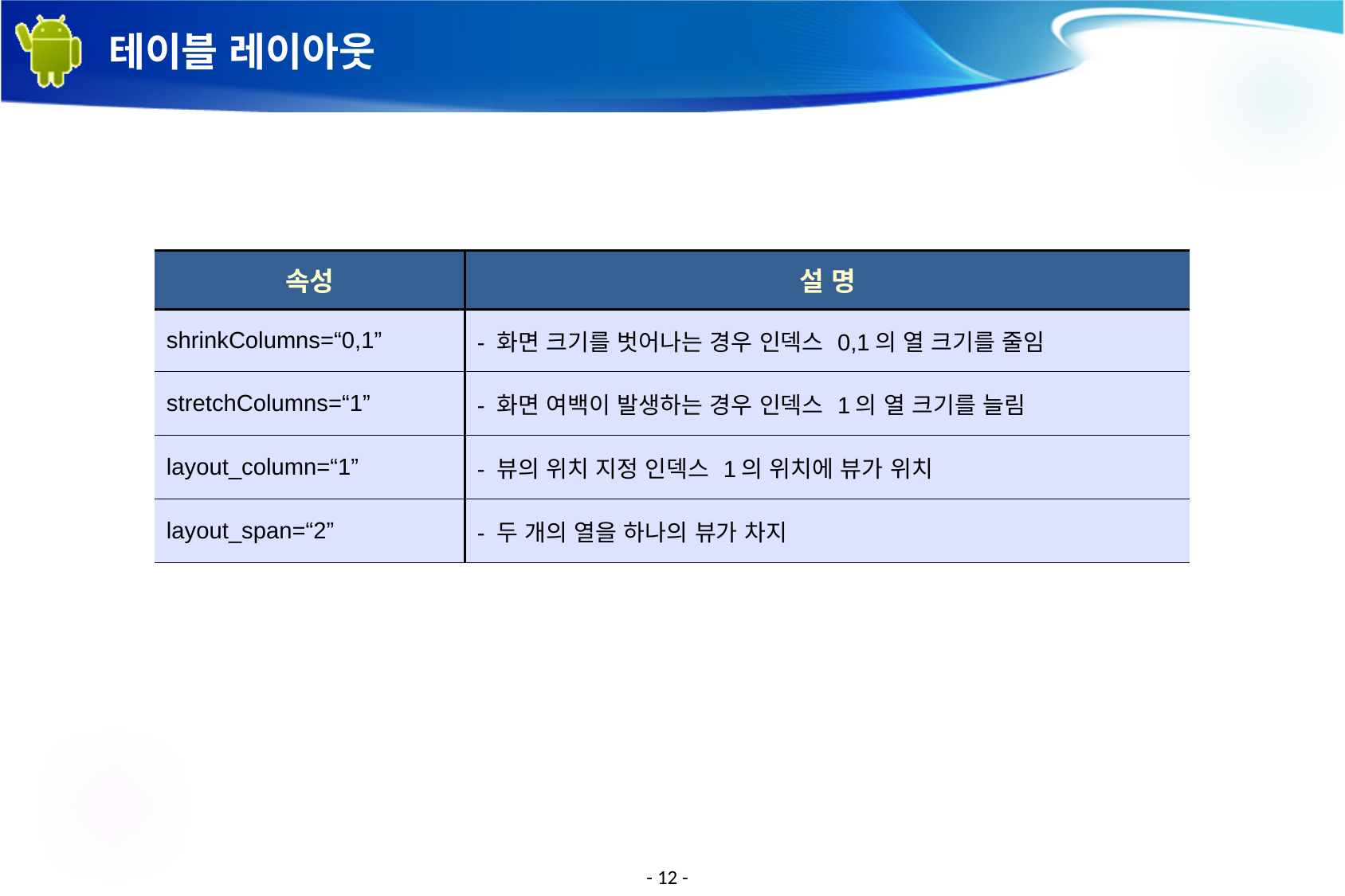

# 테이블 레이아웃
| 속성 | 설 명 |
| --- | --- |
| shrinkColumns=“0,1” | - 화면 크기를 벗어나는 경우 인덱스 0,1의 열 크기를 줄임 |
| stretchColumns=“1” | - 화면 여백이 발생하는 경우 인덱스 1의 열 크기를 늘림 |
| layout\_column=“1” | - 뷰의 위치 지정 인덱스 1의 위치에 뷰가 위치 |
| layout\_span=“2” | - 두 개의 열을 하나의 뷰가 차지 |